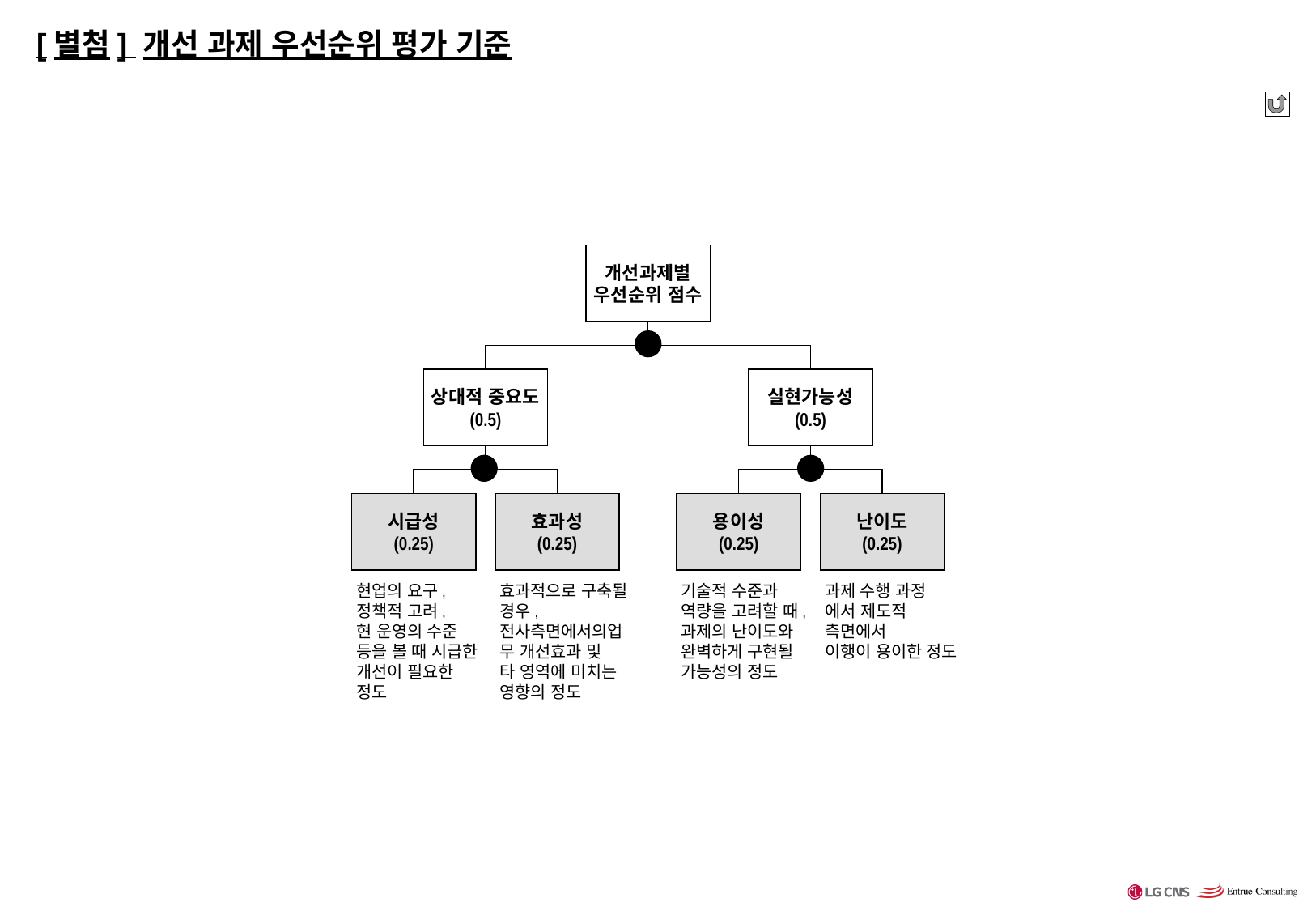

# [별첨] 개선 과제 우선순위 평가 기준

개선과제별
우선순위 점수
x
상대적 중요도
(0.5)
실현가능성
(0.5)
+
+
시급성
(0.25)
효과성
(0.25)
용이성
(0.25)
난이도
(0.25)
현업의 요구, 정책적 고려,
현 운영의 수준 등을 볼 때 시급한 개선이 필요한 정도
효과적으로 구축될 경우,
전사측면에서의업무 개선효과 및
타 영역에 미치는 영향의 정도
기술적 수준과
역량을 고려할 때, 과제의 난이도와 완벽하게 구현될 가능성의 정도
과제 수행 과정 에서 제도적 측면에서
이행이 용이한 정도